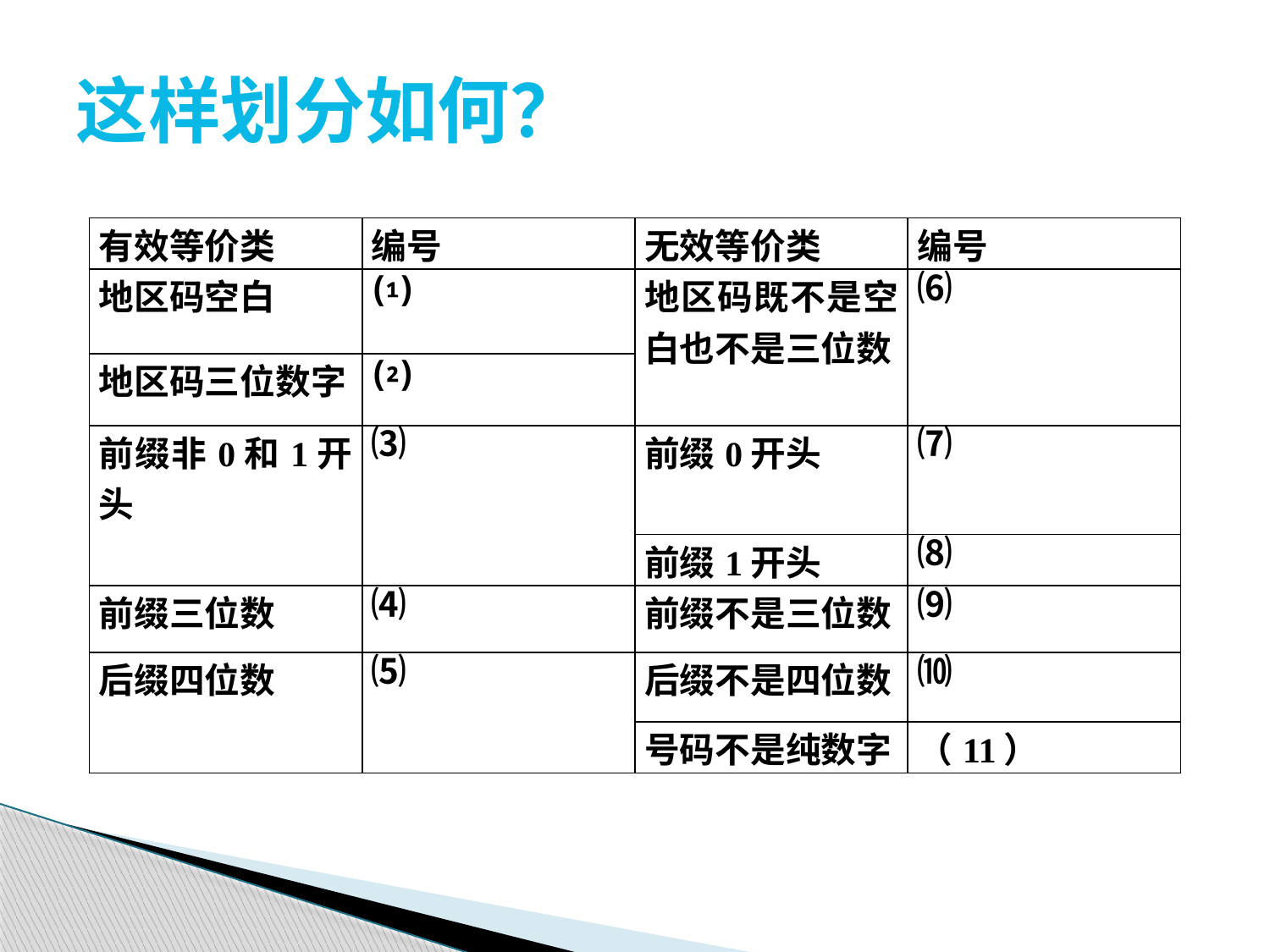

# 这样划分如何？
| 有效等价类 | 编号 | 无效等价类 | 编号 |
| --- | --- | --- | --- |
| 地区码空白 | ⑴ | 地区码既不是空白也不是三位数 | ⑹ |
| 地区码三位数字 | ⑵ |  |  |
| 前缀非0和1开头 | ⑶ | 前缀0开头 | ⑺ |
|  |  | 前缀1开头 | ⑻ |
| 前缀三位数 | ⑷ | 前缀不是三位数 | ⑼ |
| 后缀四位数 | ⑸ | 后缀不是四位数 | ⑽ |
|  |  | 号码不是纯数字 | （11） |